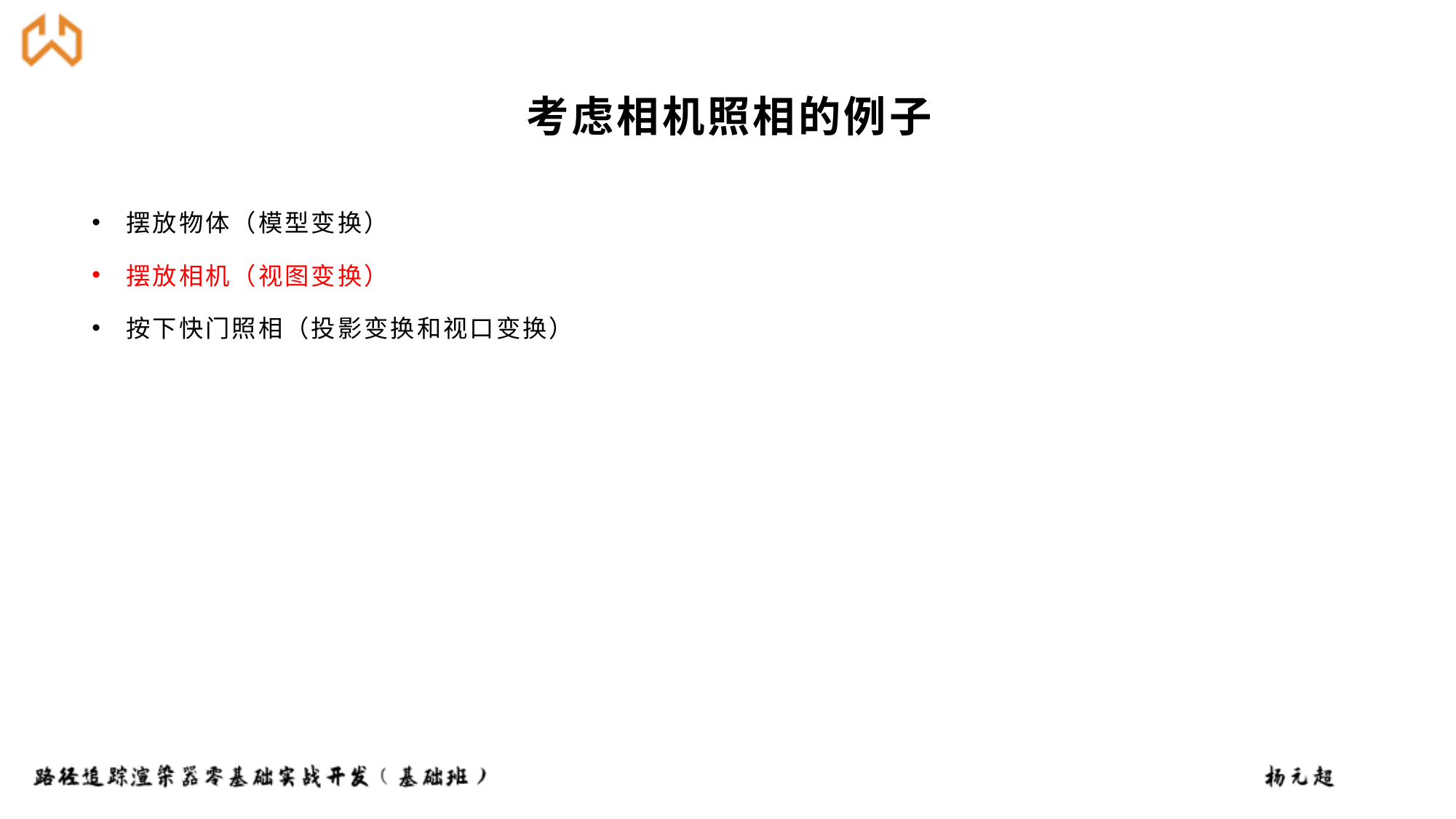

# 考虑相机照相的例子
摆放物体（模型变换）
摆放相机（视图变换）
按下快门照相（投影变换和视口变换）